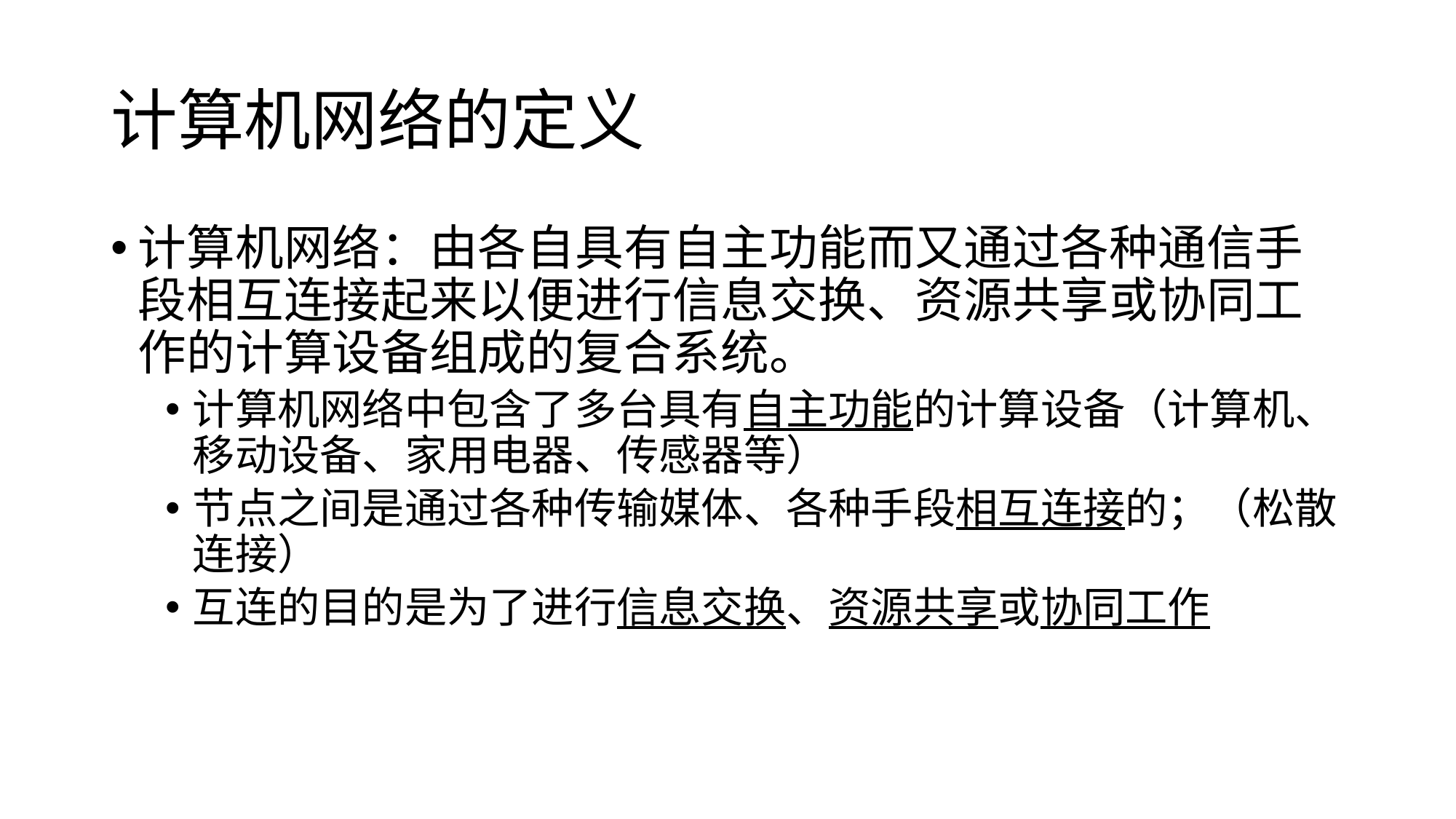

# 计算机网络的定义
计算机网络：由各自具有自主功能而又通过各种通信手段相互连接起来以便进行信息交换、资源共享或协同工作的计算设备组成的复合系统。
计算机网络中包含了多台具有自主功能的计算设备（计算机、移动设备、家用电器、传感器等）
节点之间是通过各种传输媒体、各种手段相互连接的；（松散连接）
互连的目的是为了进行信息交换、资源共享或协同工作